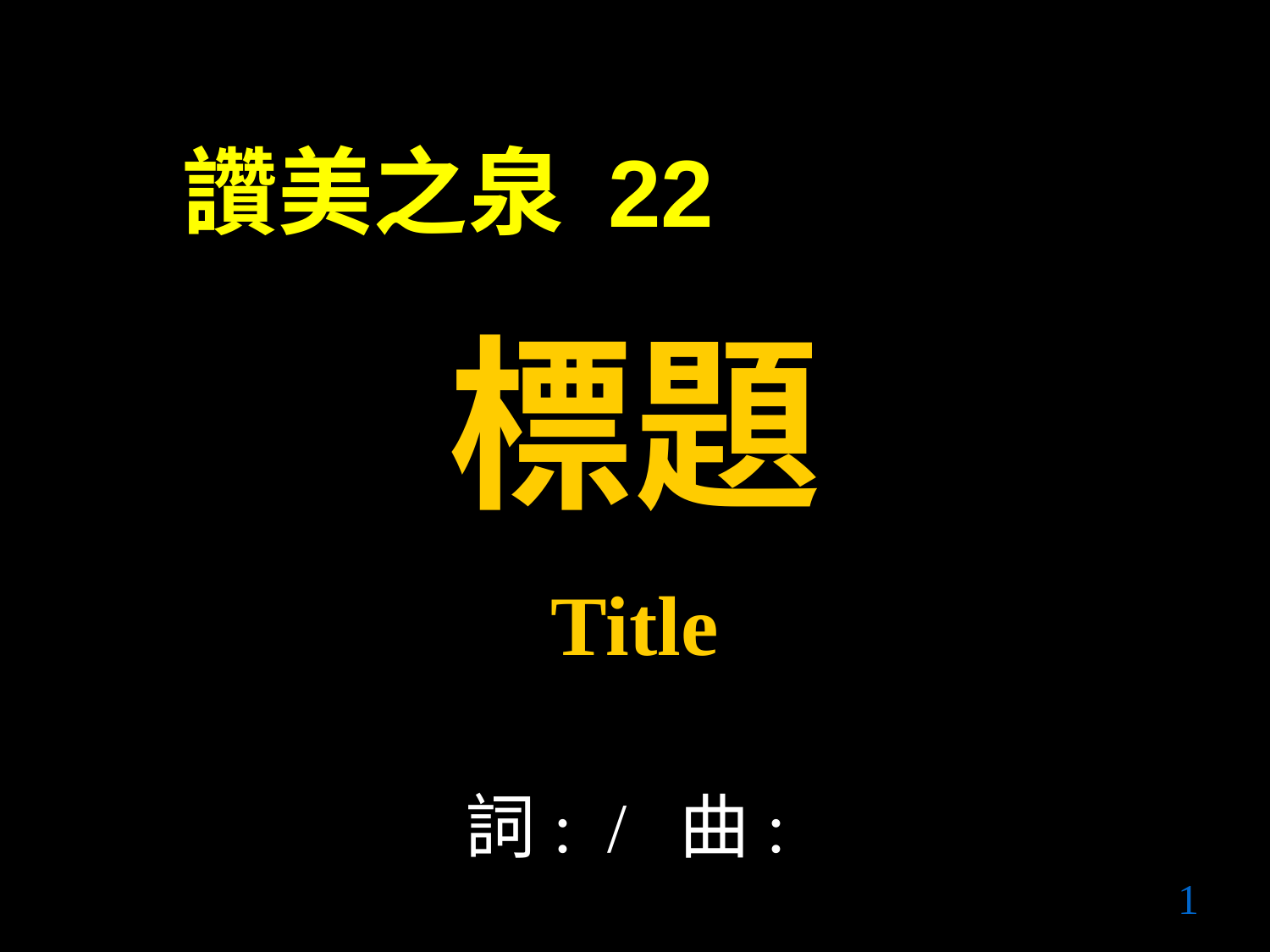

讚美之泉 22
標題
Title
詞:  /  曲:
1